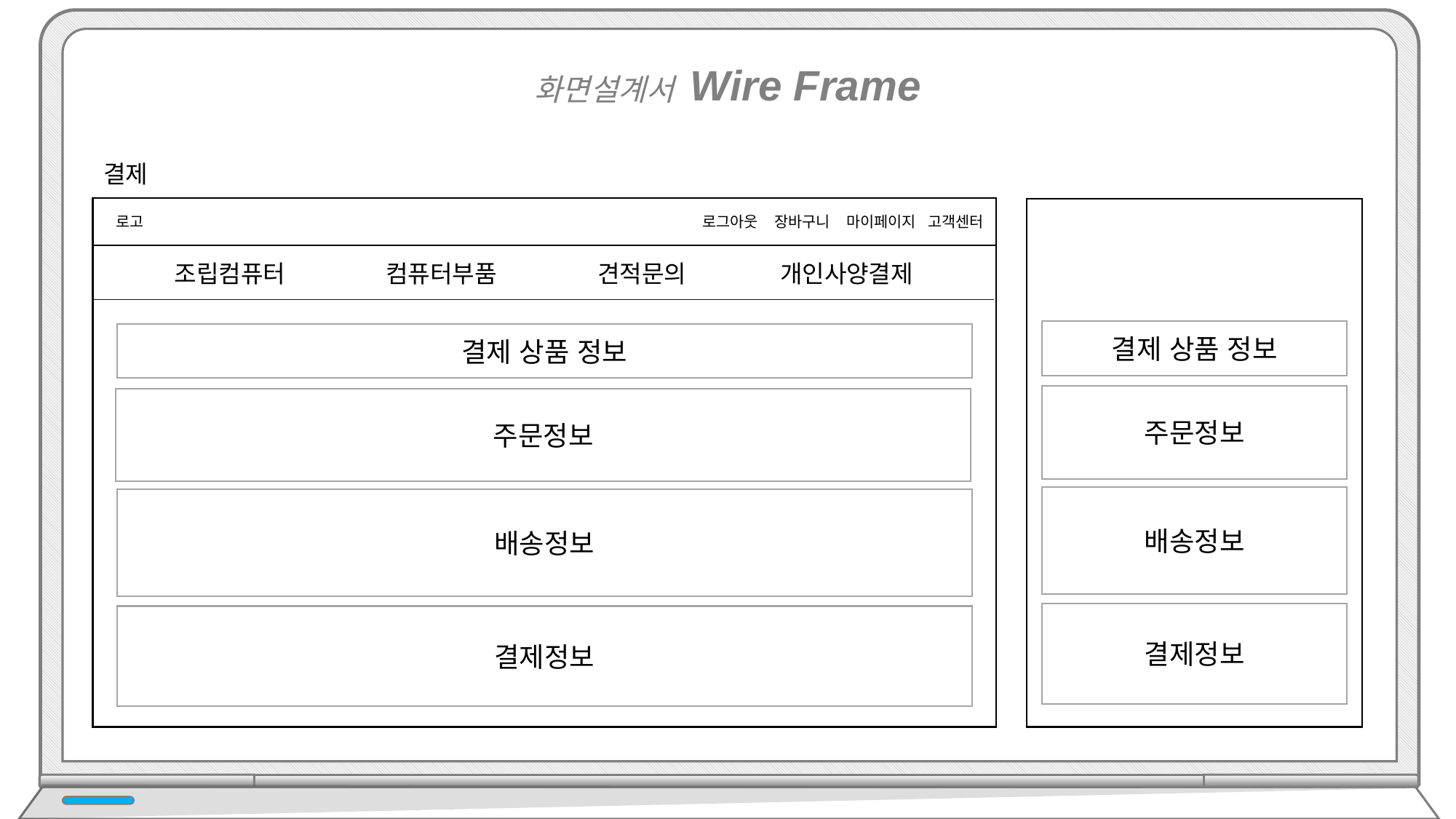

화면설계서 Wire Frame
결제

로그아웃    장바구니    마이페이지   고객센터
로고
조립컴퓨터               컴퓨터부품               견적문의              개인사양결제
결제 상품 정보
결제 상품 정보
주문정보
주문정보
배송정보
배송정보
결제정보
결제정보